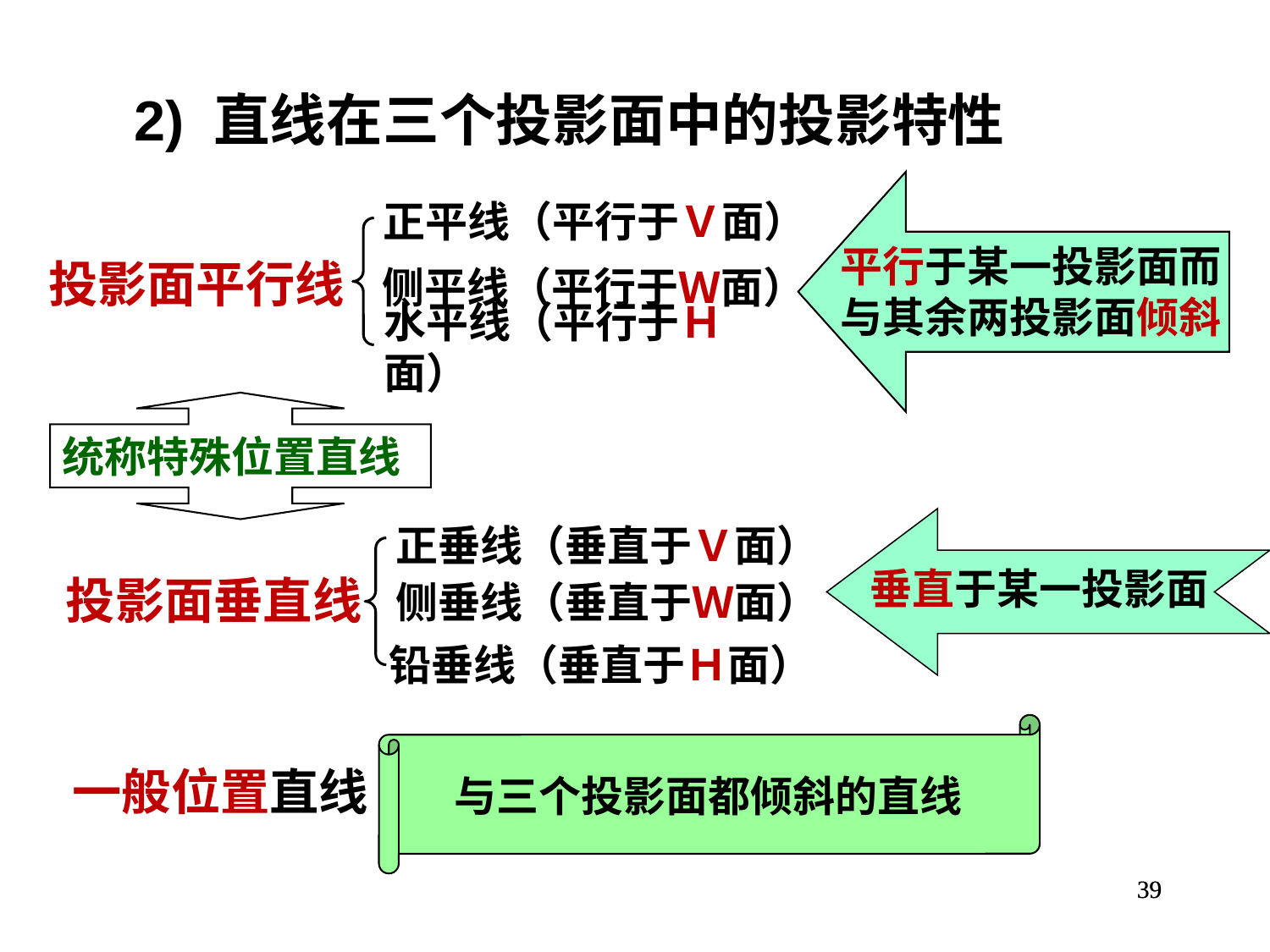

2) 直线在三个投影面中的投影特性

平行于某一投影面而
与其余两投影面倾斜
正平线（平行于Ｖ面）
侧平线（平行于Ｗ面）
水平线（平行于Ｈ面）

投影面平行线
统称特殊位置直线

垂直于某一投影面
正垂线（垂直于Ｖ面）
侧垂线（垂直于Ｗ面）
铅垂线（垂直于Ｈ面）

投影面垂直线

与三个投影面都倾斜的直线
一般位置直线
39
39